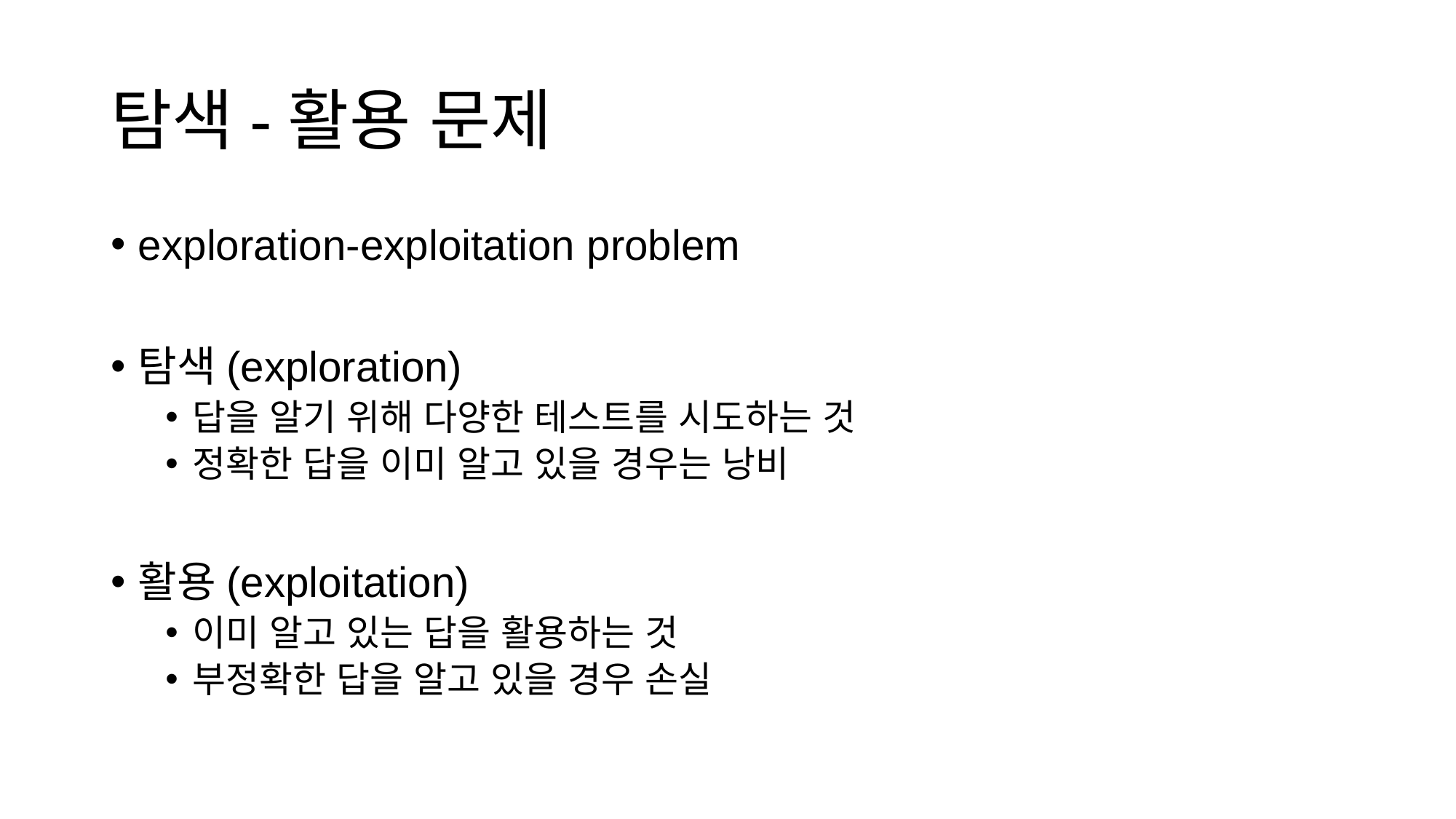

# 탐색-활용 문제
exploration-exploitation problem

탐색(exploration)
답을 알기 위해 다양한 테스트를 시도하는 것
정확한 답을 이미 알고 있을 경우는 낭비

활용(exploitation)
이미 알고 있는 답을 활용하는 것
부정확한 답을 알고 있을 경우 손실